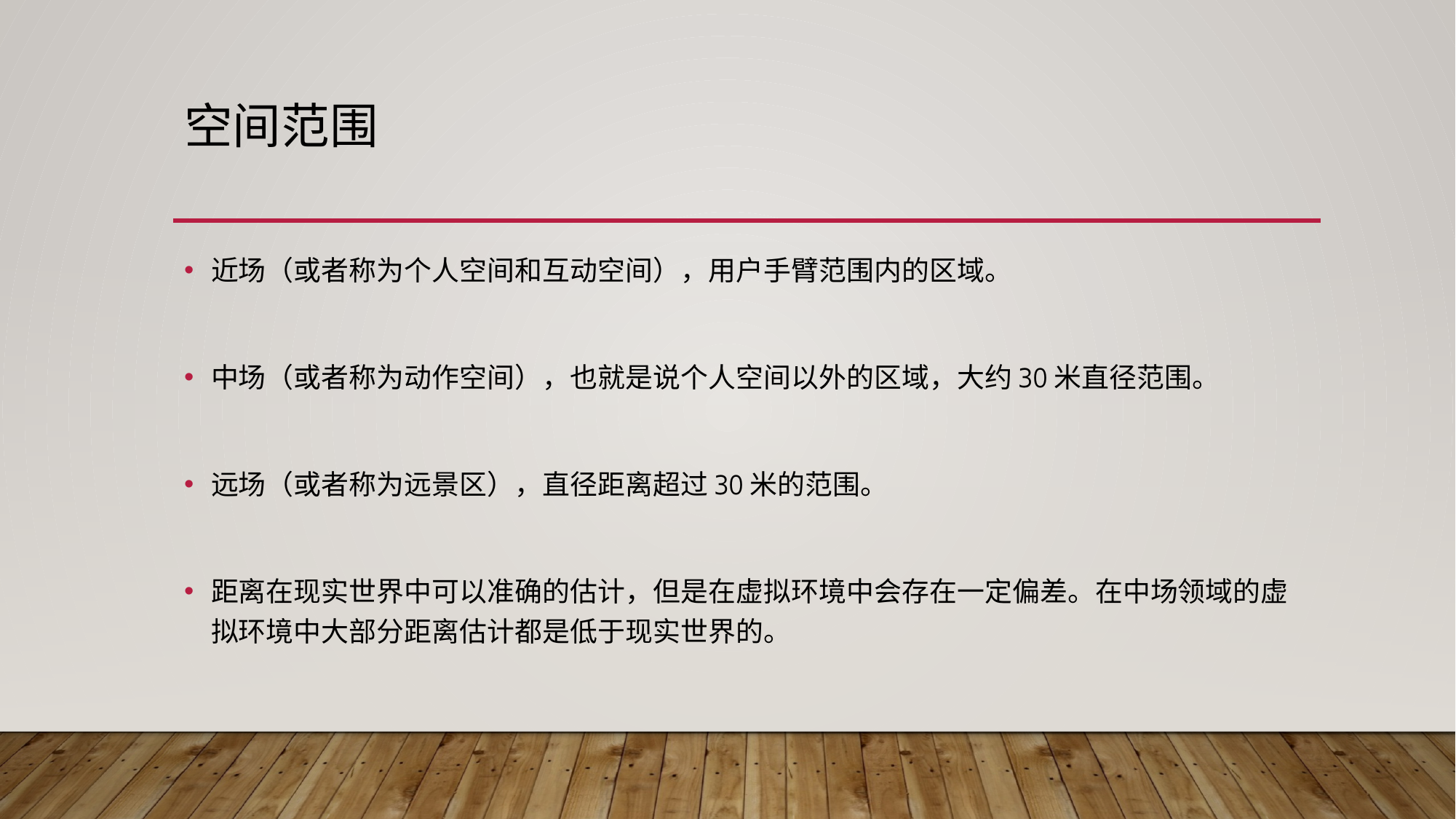

# 空间范围
近场（或者称为个人空间和互动空间），用户手臂范围内的区域。

中场（或者称为动作空间），也就是说个人空间以外的区域，大约30米直径范围。

远场（或者称为远景区），直径距离超过30米的范围。

距离在现实世界中可以准确的估计，但是在虚拟环境中会存在一定偏差。在中场领域的虚拟环境中大部分距离估计都是低于现实世界的。